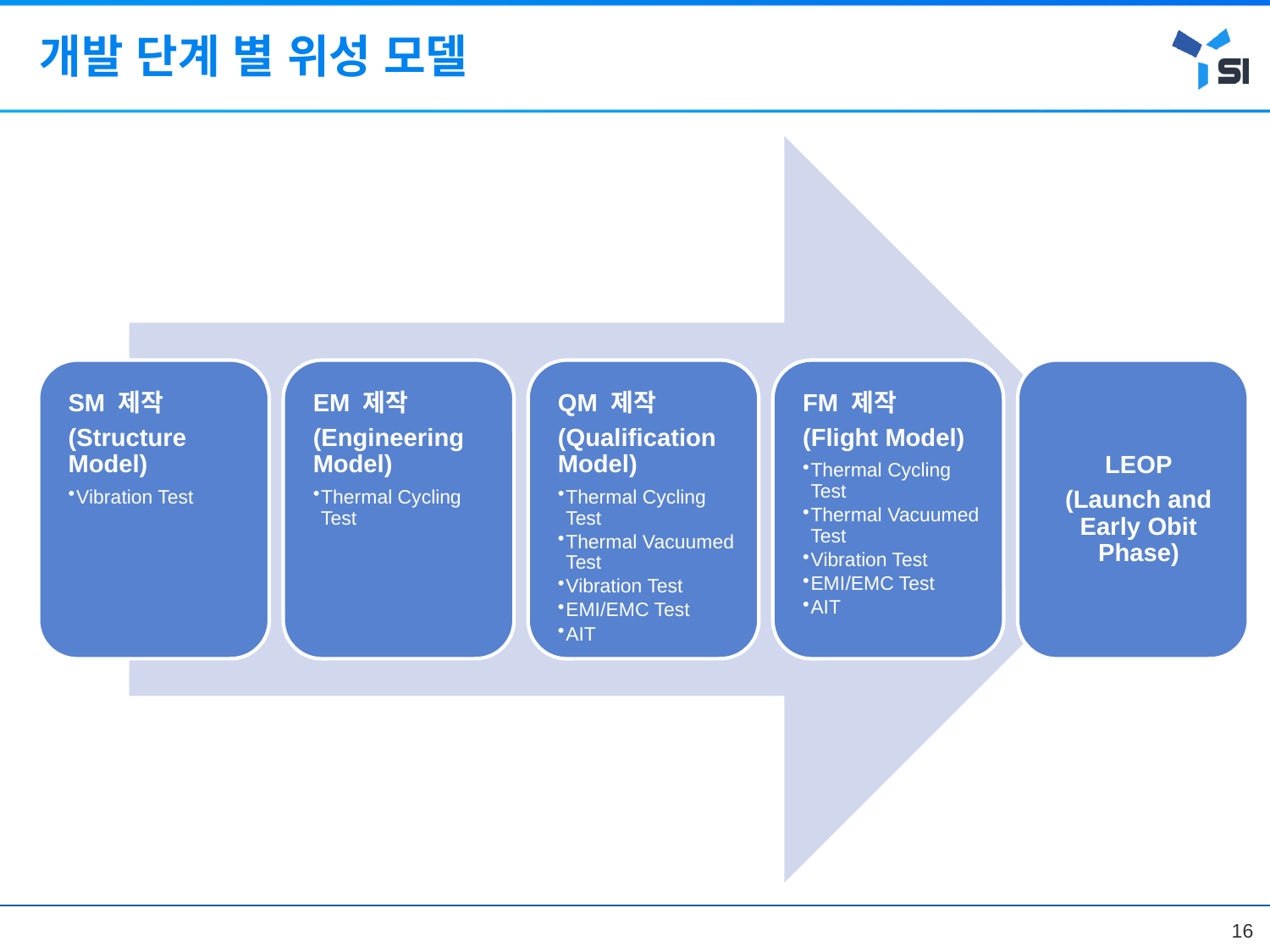

# 개발 단계 별 위성 모델
SM 제작
(Structure
Model)
Vibration Test
EM 제작
(Engineering
Model)
Thermal Cycling Test
QM 제작
(Qualification
Model)
Thermal Cycling Test
Thermal Vacuumed Test
Vibration Test
EMI/EMC Test
AIT
FM 제작
(Flight Model)
Thermal Cycling Test
Thermal Vacuumed Test
Vibration Test
EMI/EMC Test
AIT
LEOP
(Launch and Early Obit Phase)